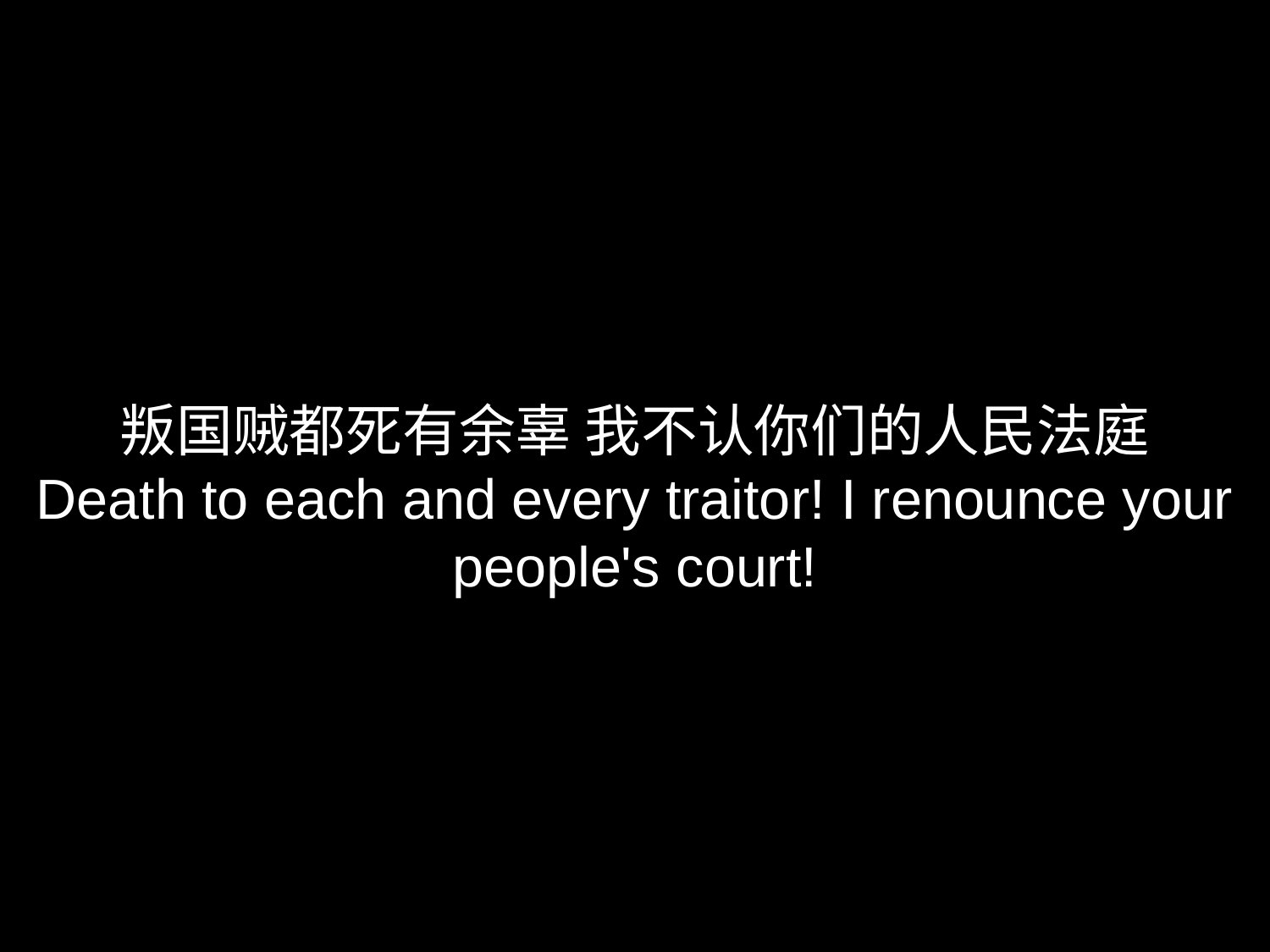

叛国贼都死有余辜 我不认你们的人民法庭
Death to each and every traitor! I renounce your people's court!